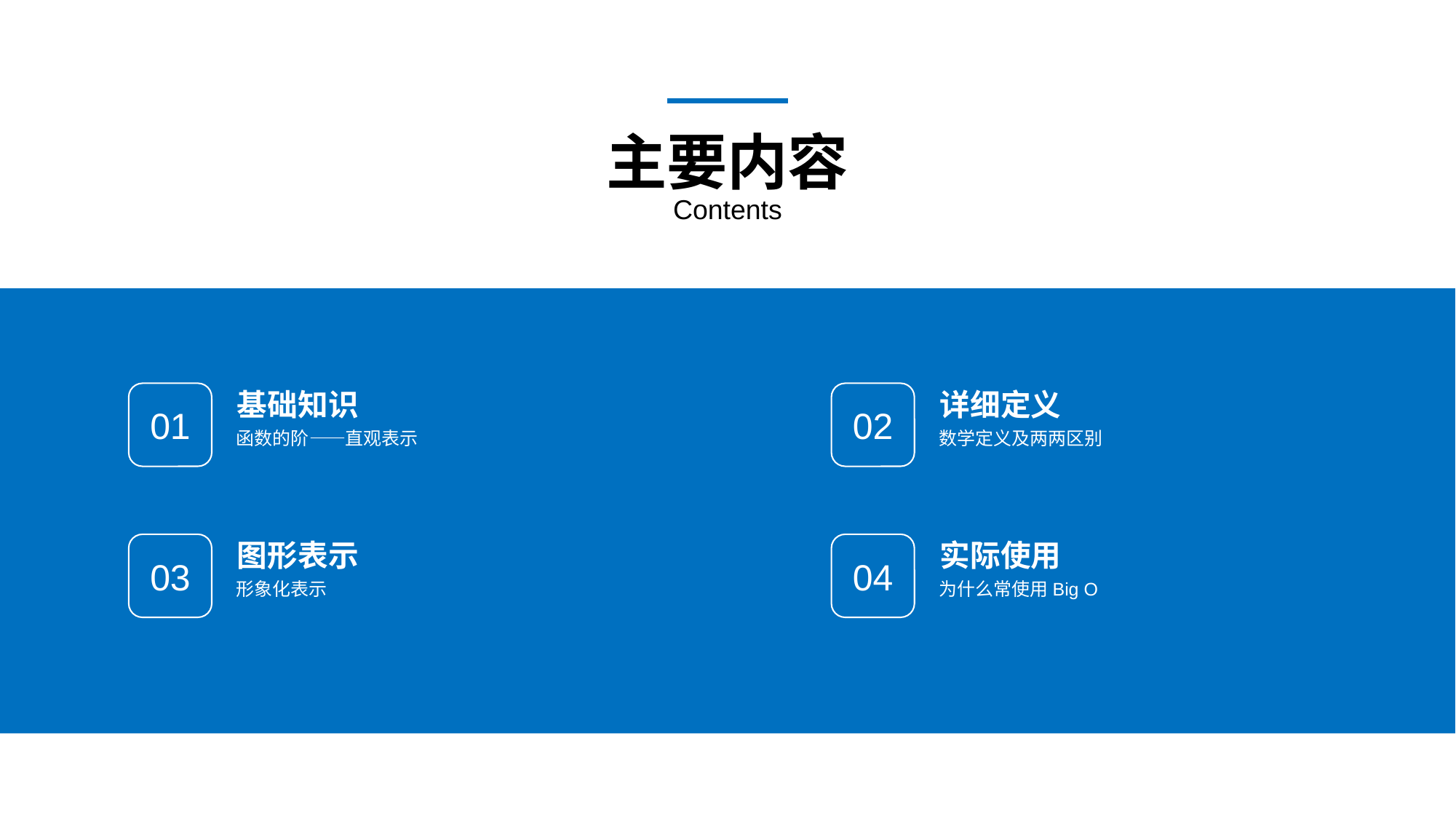

主要内容
Contents

基础知识
函数的阶——直观表示
01
详细定义
数学定义及两两区别
02
图形表示
形象化表示
03
实际使用
为什么常使用Big O
04